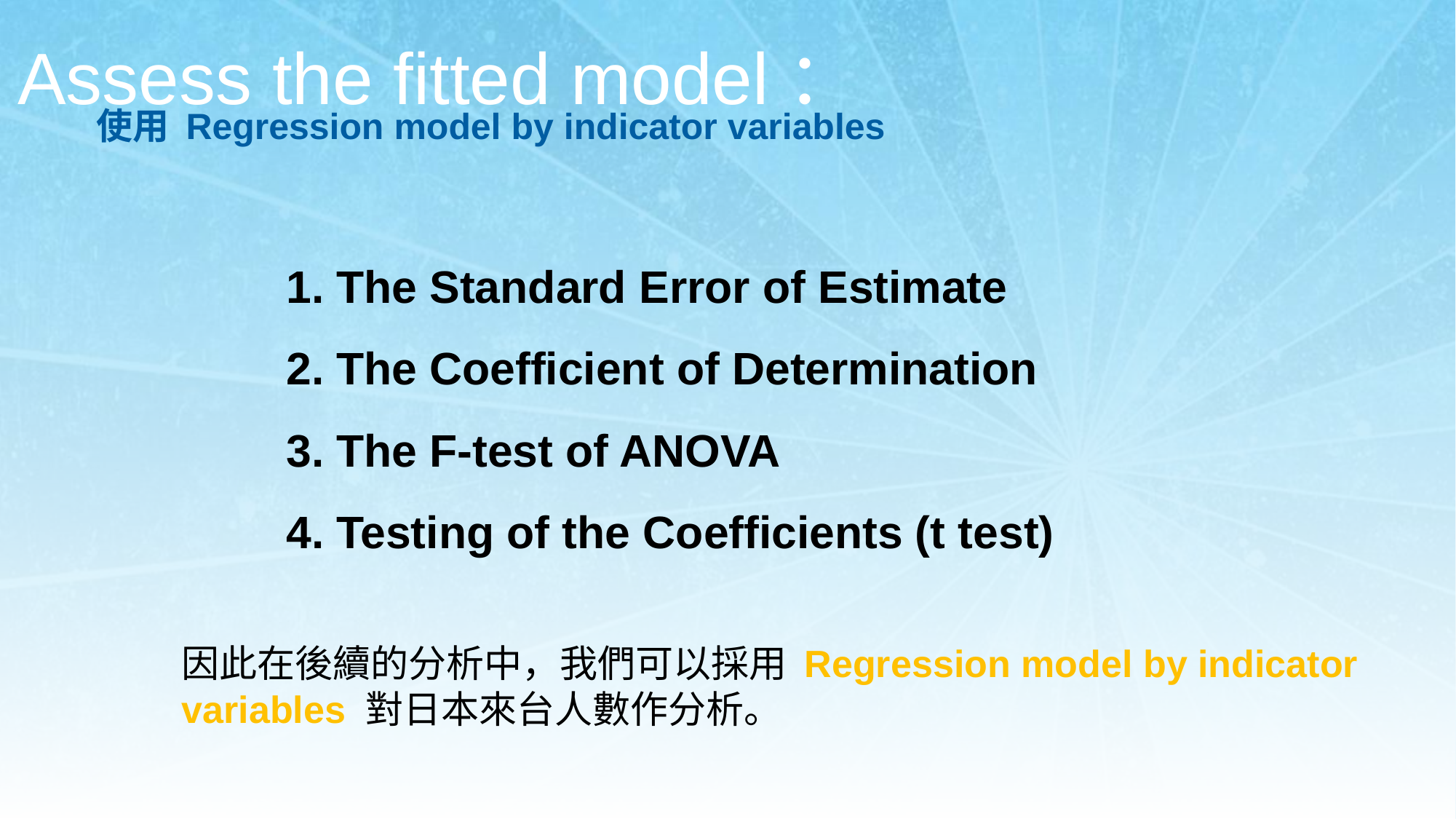

Assess the fitted model：

使用 Regression model by indicator variables
The Standard Error of Estimate
The Coefficient of Determination
The F-test of ANOVA
Testing of the Coefficients (t test)

因此在後續的分析中，我們可以採用 Regression model by indicator variables 對日本來台人數作分析。